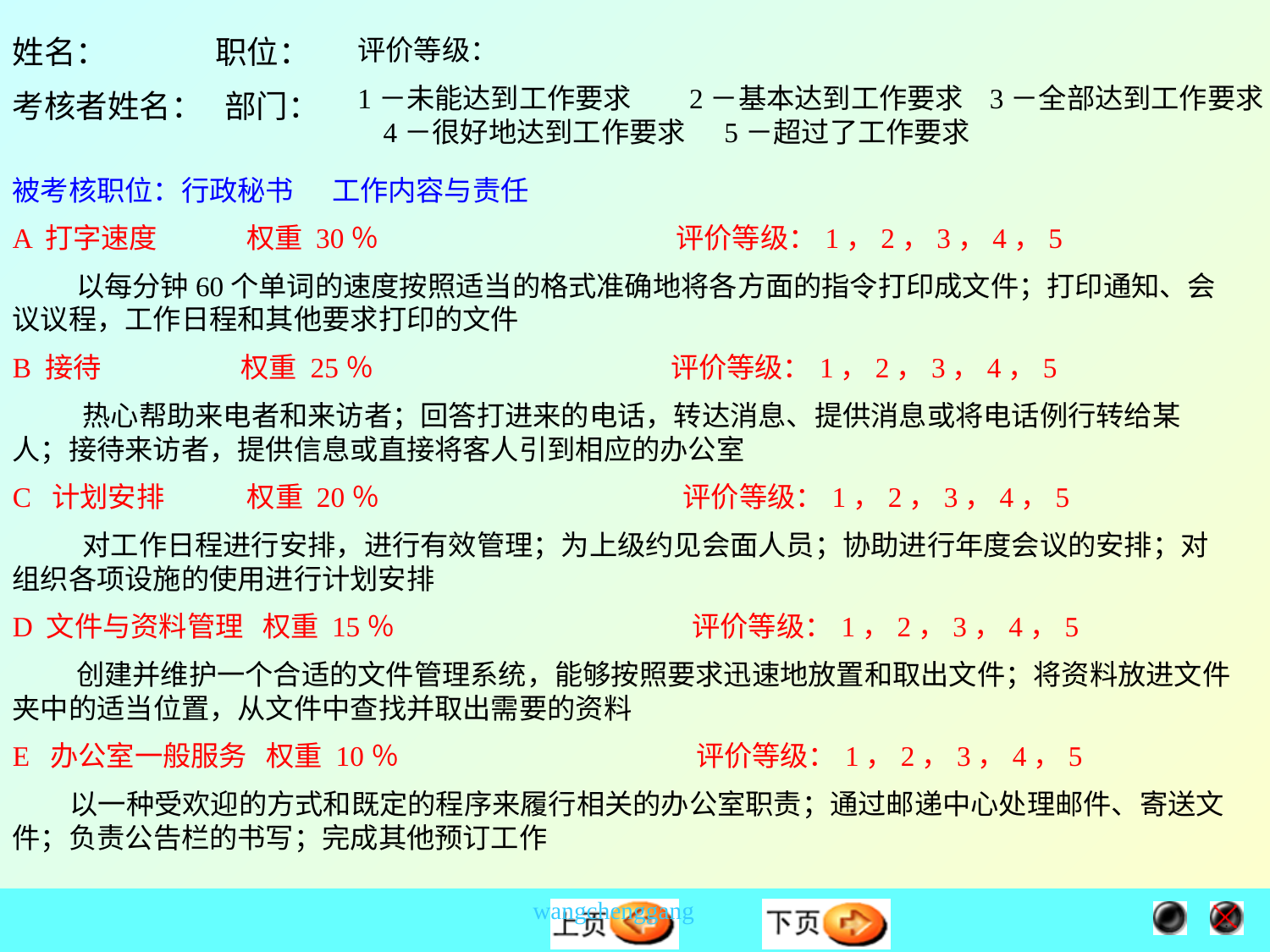

姓名：               职位：
考核者姓名：   部门：

评价等级：
1－未能达到工作要求        2－基本达到工作要求   3－全部达到工作要求          4－很好地达到工作要求     5－超过了工作要求
被考核职位：行政秘书      工作内容与责任
A 打字速度              权重 30％                                               评价等级：1，2，3，4，5
         以每分钟60个单词的速度按照适当的格式准确地将各方面的指令打印成文件；打印通知、会议议程，工作日程和其他要求打印的文件
B 接待                      权重 25％                                               评价等级：1，2，3，4，5
          热心帮助来电者和来访者；回答打进来的电话，转达消息、提供消息或将电话例行转给某人；接待来访者，提供信息或直接将客人引到相应的办公室
C  计划安排             权重 20％                                                评价等级：1，2，3，4，5
          对工作日程进行安排，进行有效管理；为上级约见会面人员；协助进行年度会议的安排；对组织各项设施的使用进行计划安排
D 文件与资料管理   权重 15％                                               评价等级：1，2，3，4，5
         创建并维护一个合适的文件管理系统，能够按照要求迅速地放置和取出文件；将资料放进文件夹中的适当位置，从文件中查找并取出需要的资料
E  办公室一般服务   权重 10％                                               评价等级：1，2，3，4，5
        以一种受欢迎的方式和既定的程序来履行相关的办公室职责；通过邮递中心处理邮件、寄送文件；负责公告栏的书写；完成其他预订工作
wangchenggang